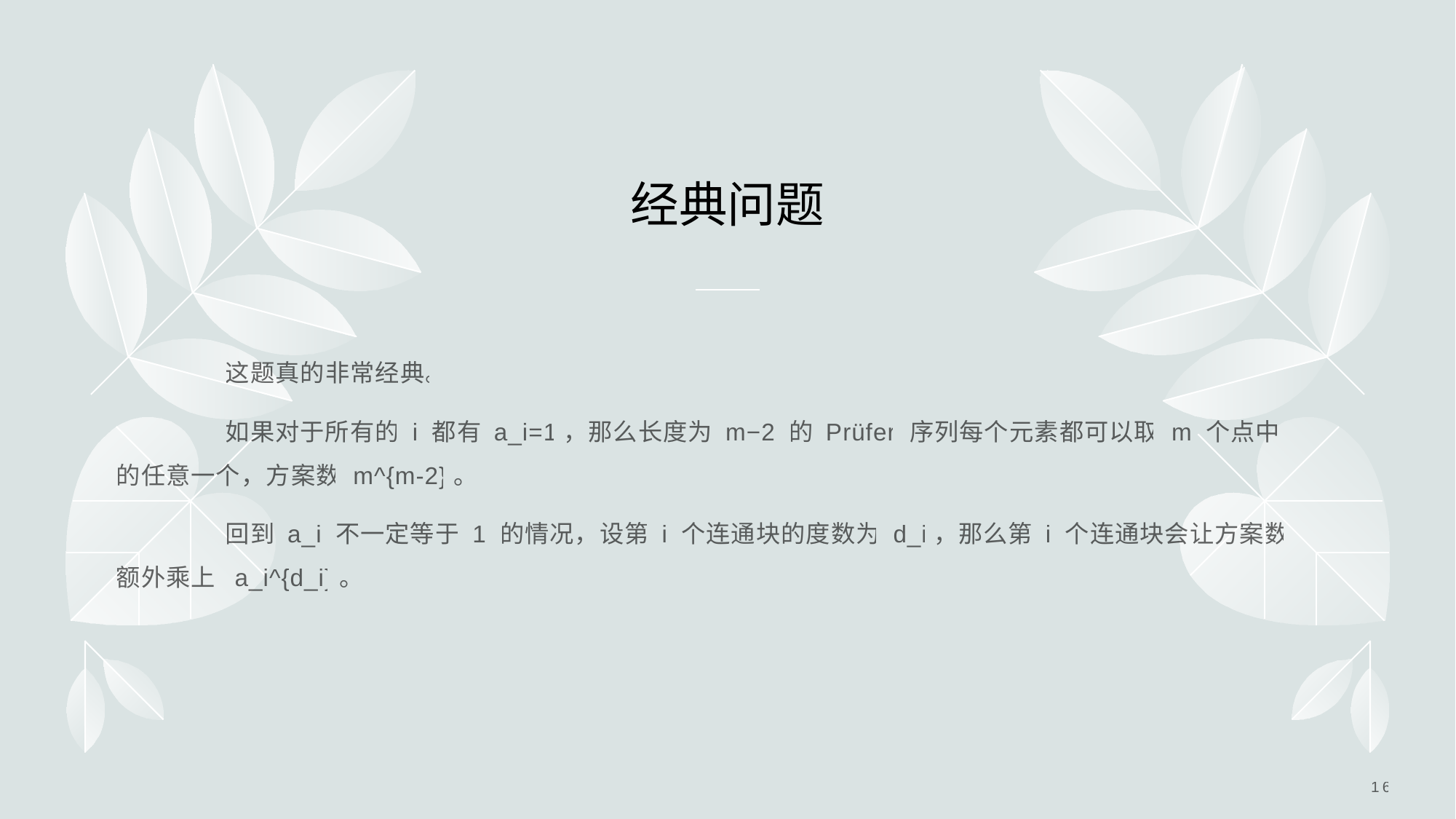

# 经典问题
	这题真的非常经典。
	如果对于所有的 i 都有 a_i=1，那么长度为 m−2 的 Prüfer 序列每个元素都可以取 m 个点中的任意一个，方案数 m^{m-2}。
	回到 a_i 不一定等于 1 的情况，设第 i 个连通块的度数为 d_i，那么第 i 个连通块会让方案数额外乘上  a_i^{d_i}。​ ​
16